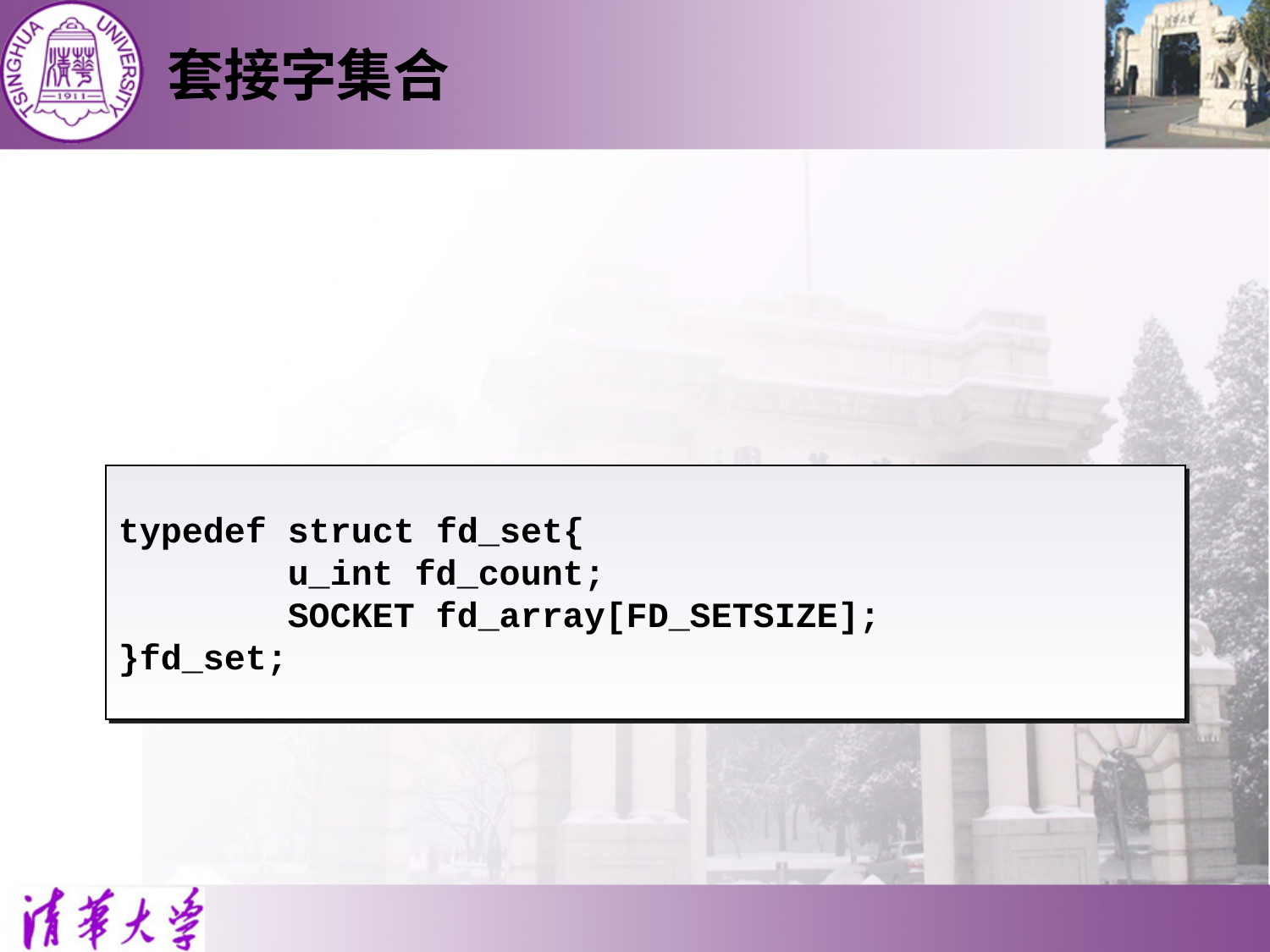

# 套接字集合
fd_set结构可以把多个套接字连在一起，形成一个套接字集合。
定义如下：
typedef struct fd_set{
        u_int fd_count;
        SOCKET fd_array[FD_SETSIZE];
}fd_set;